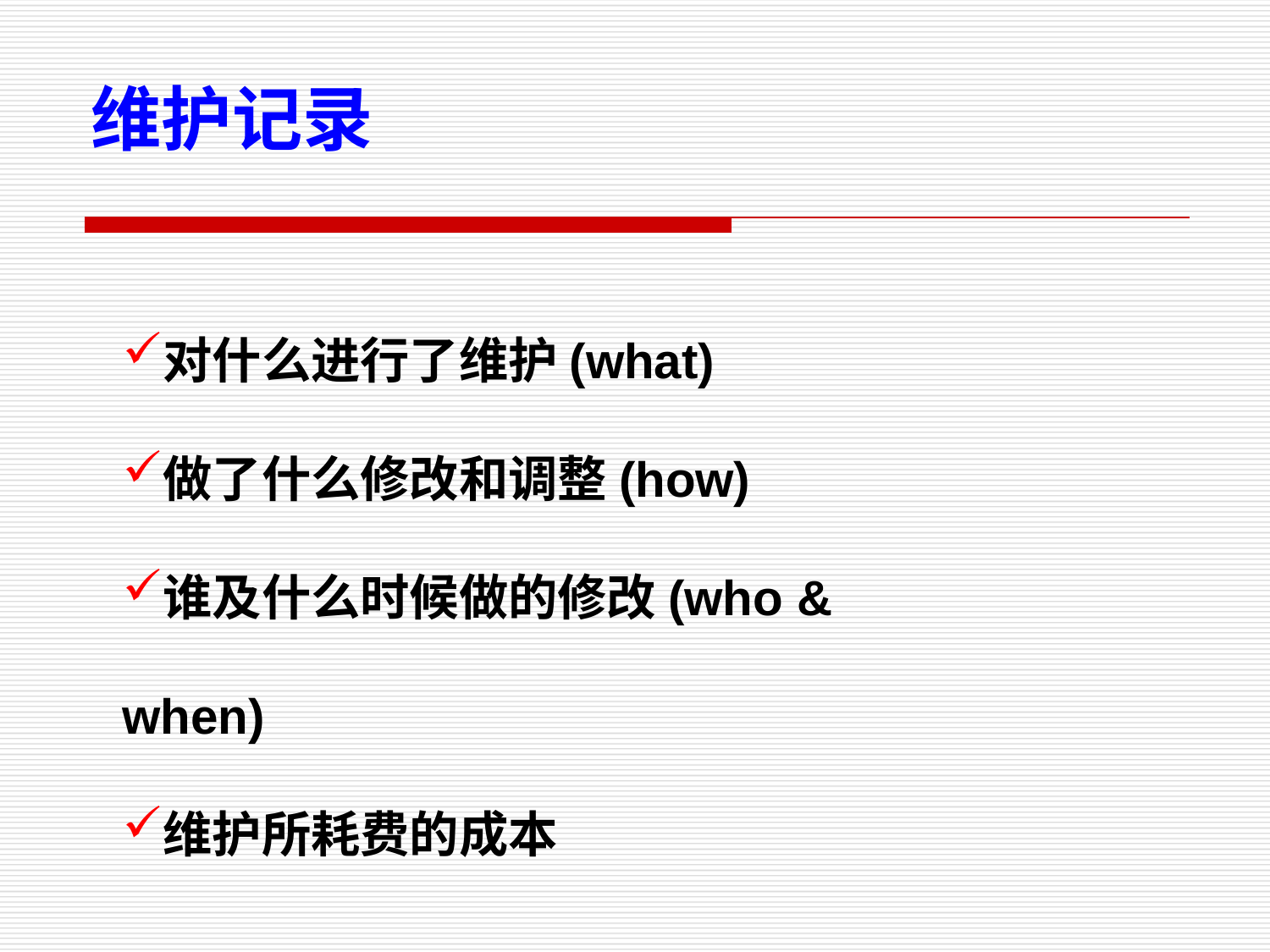

维护记录
对什么进行了维护(what)
做了什么修改和调整(how)
谁及什么时候做的修改(who & when)
维护所耗费的成本